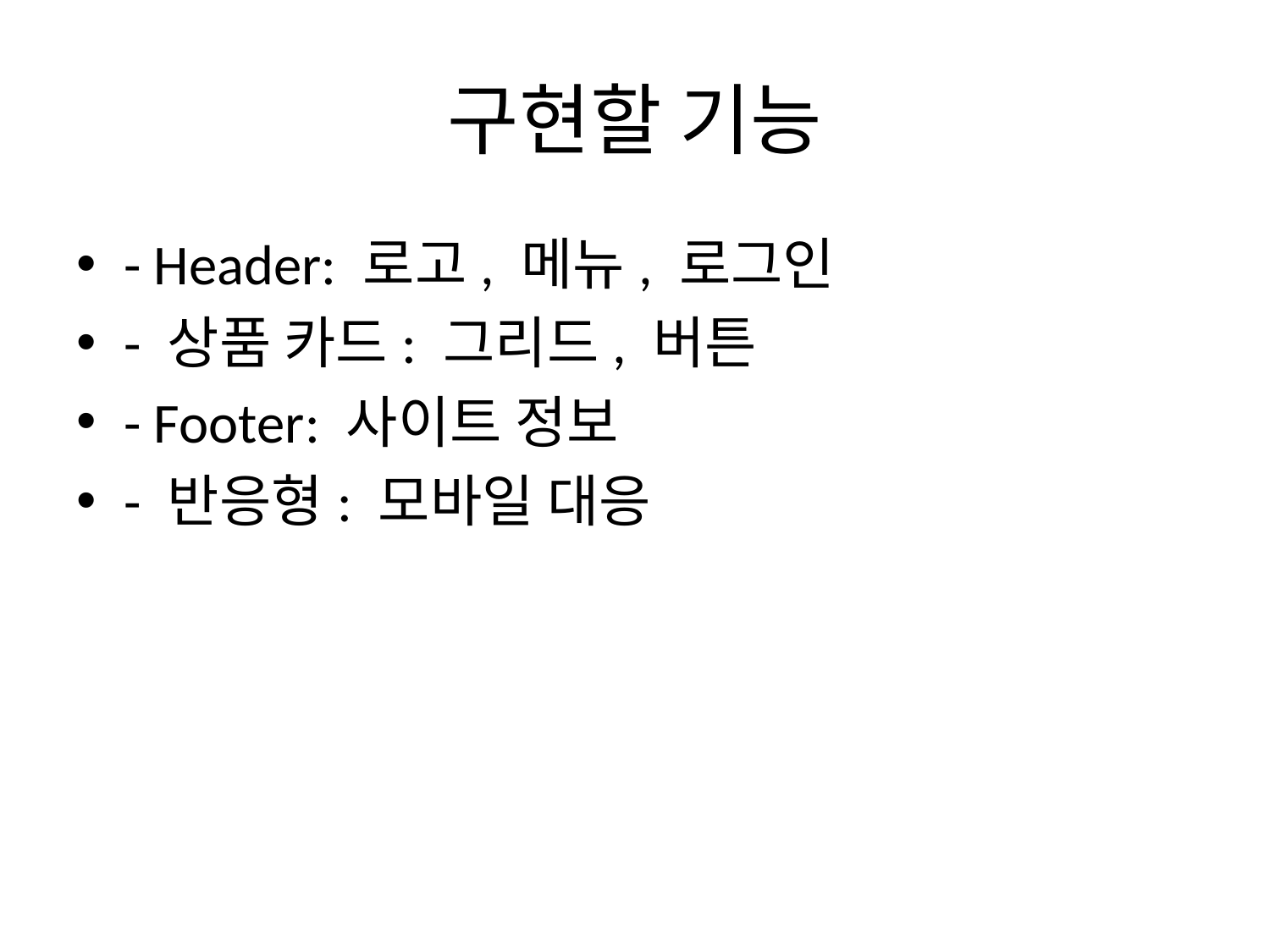

# 구현할 기능
- Header: 로고, 메뉴, 로그인
- 상품 카드: 그리드, 버튼
- Footer: 사이트 정보
- 반응형: 모바일 대응